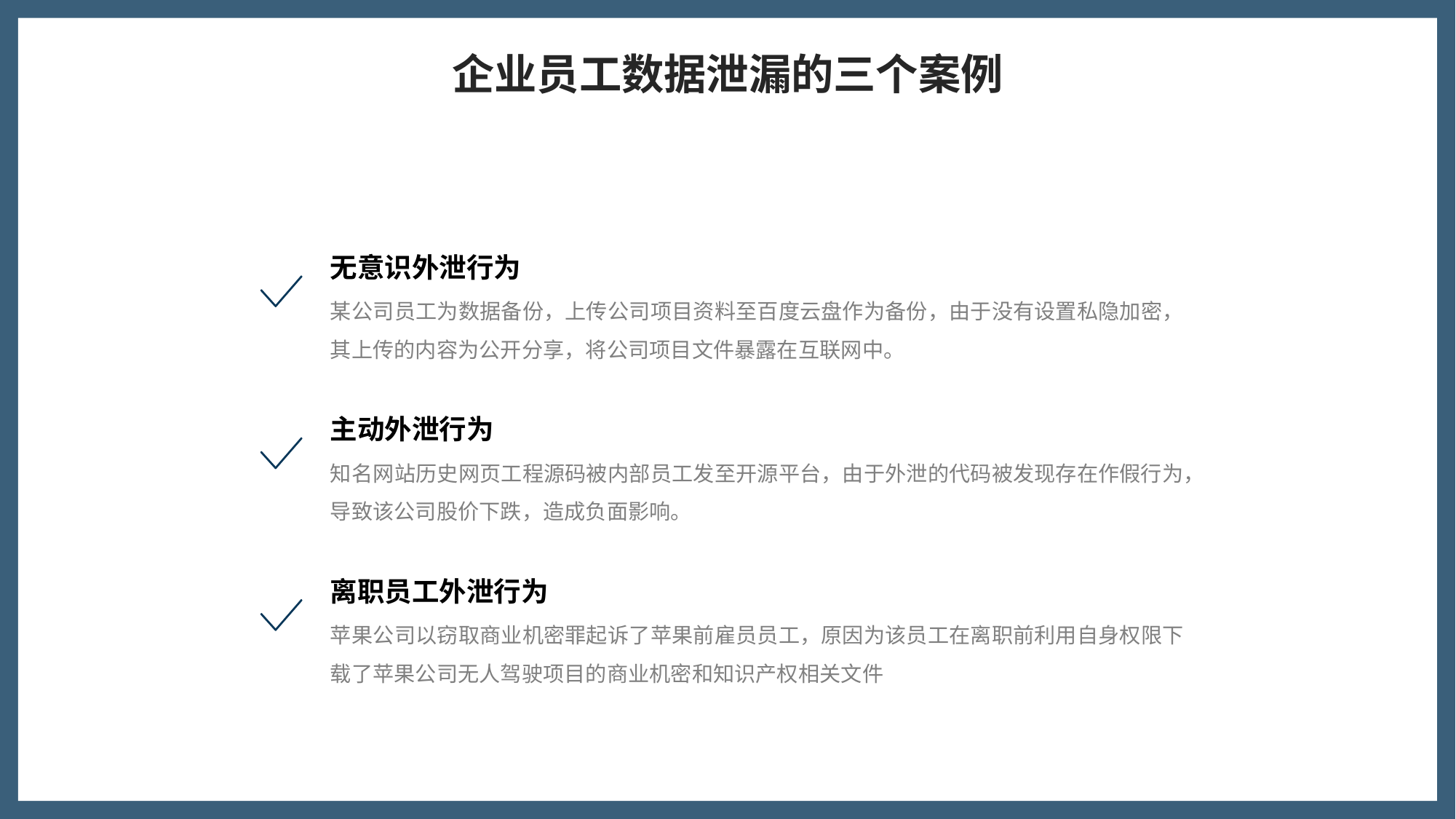

企业员工数据泄漏的三个案例
无意识外泄行为
某公司员工为数据备份，上传公司项目资料至百度云盘作为备份，由于没有设置私隐加密，其上传的内容为公开分享，将公司项目文件暴露在互联网中。

主动外泄行为
知名网站历史网页工程源码被内部员工发至开源平台，由于外泄的代码被发现存在作假行为，导致该公司股价下跌，造成负面影响。

离职员工外泄行为
苹果公司以窃取商业机密罪起诉了苹果前雇员员工，原因为该员工在离职前利用自身权限下载了苹果公司无人驾驶项目的商业机密和知识产权相关文件